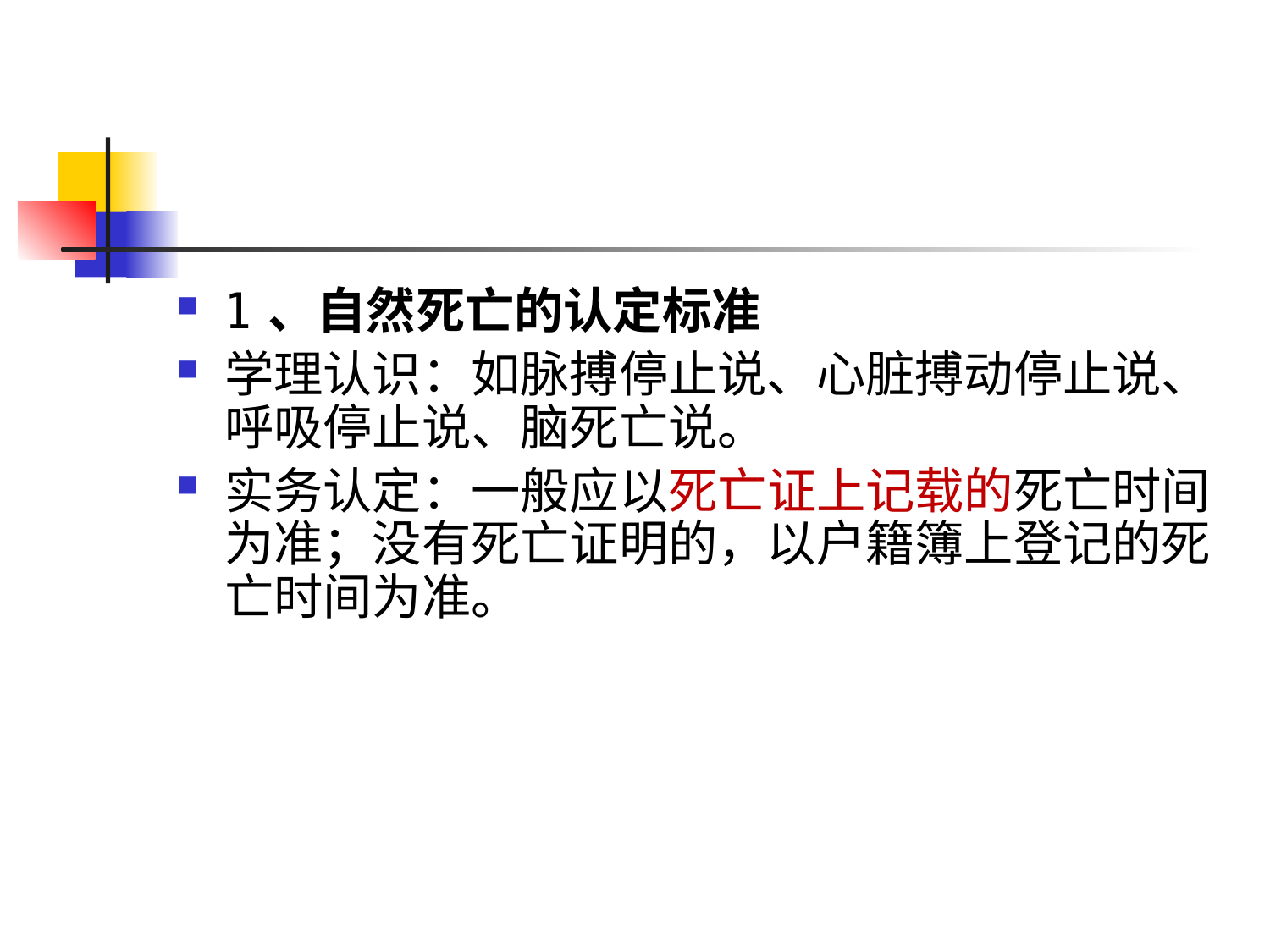

#
1、自然死亡的认定标准
学理认识：如脉搏停止说、心脏搏动停止说、呼吸停止说、脑死亡说。
实务认定：一般应以死亡证上记载的死亡时间为准；没有死亡证明的，以户籍簿上登记的死亡时间为准。